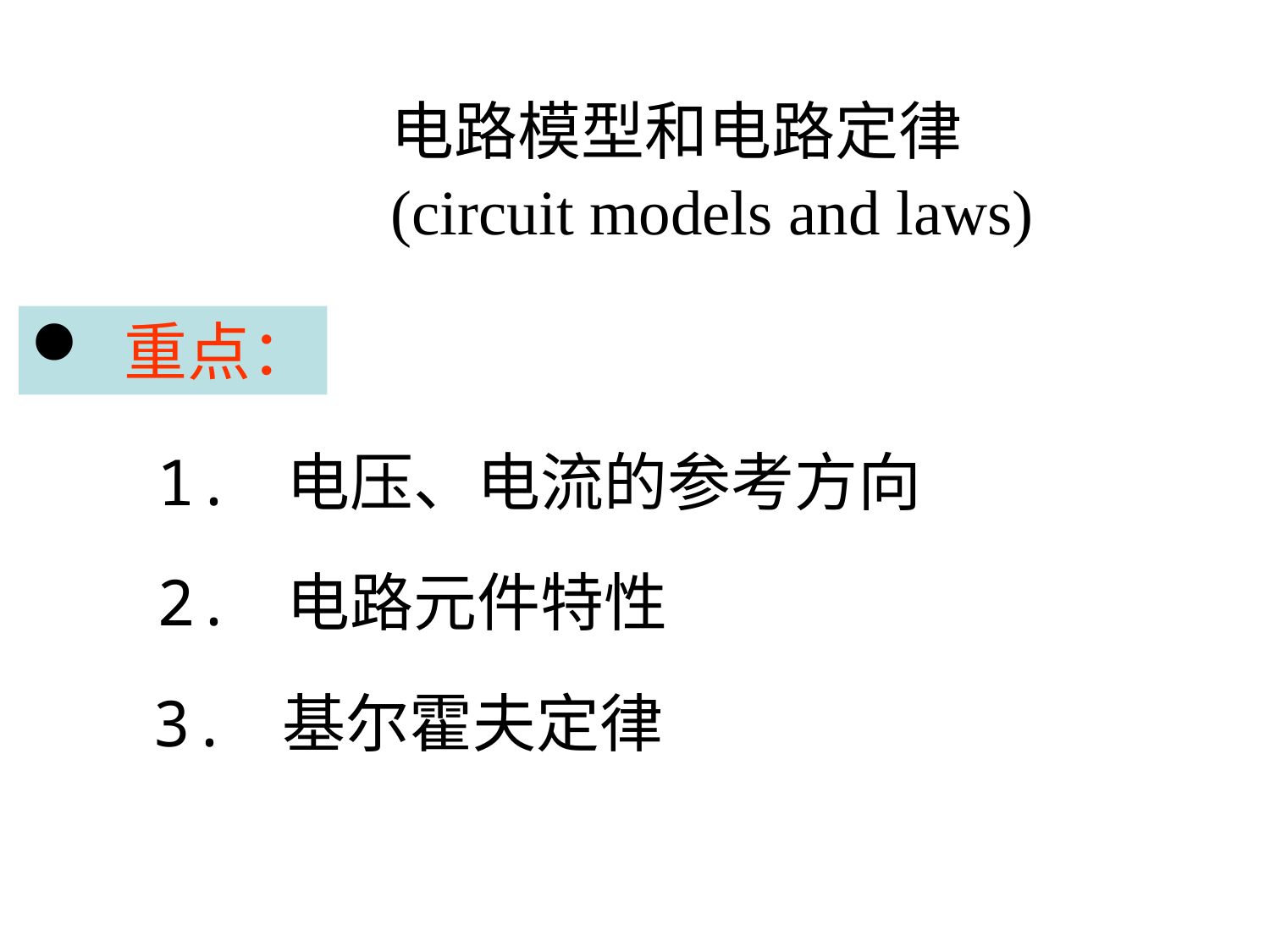

电路模型和电路定律
(circuit models and laws)
 重点：
1. 电压、电流的参考方向
2. 电路元件特性
3. 基尔霍夫定律